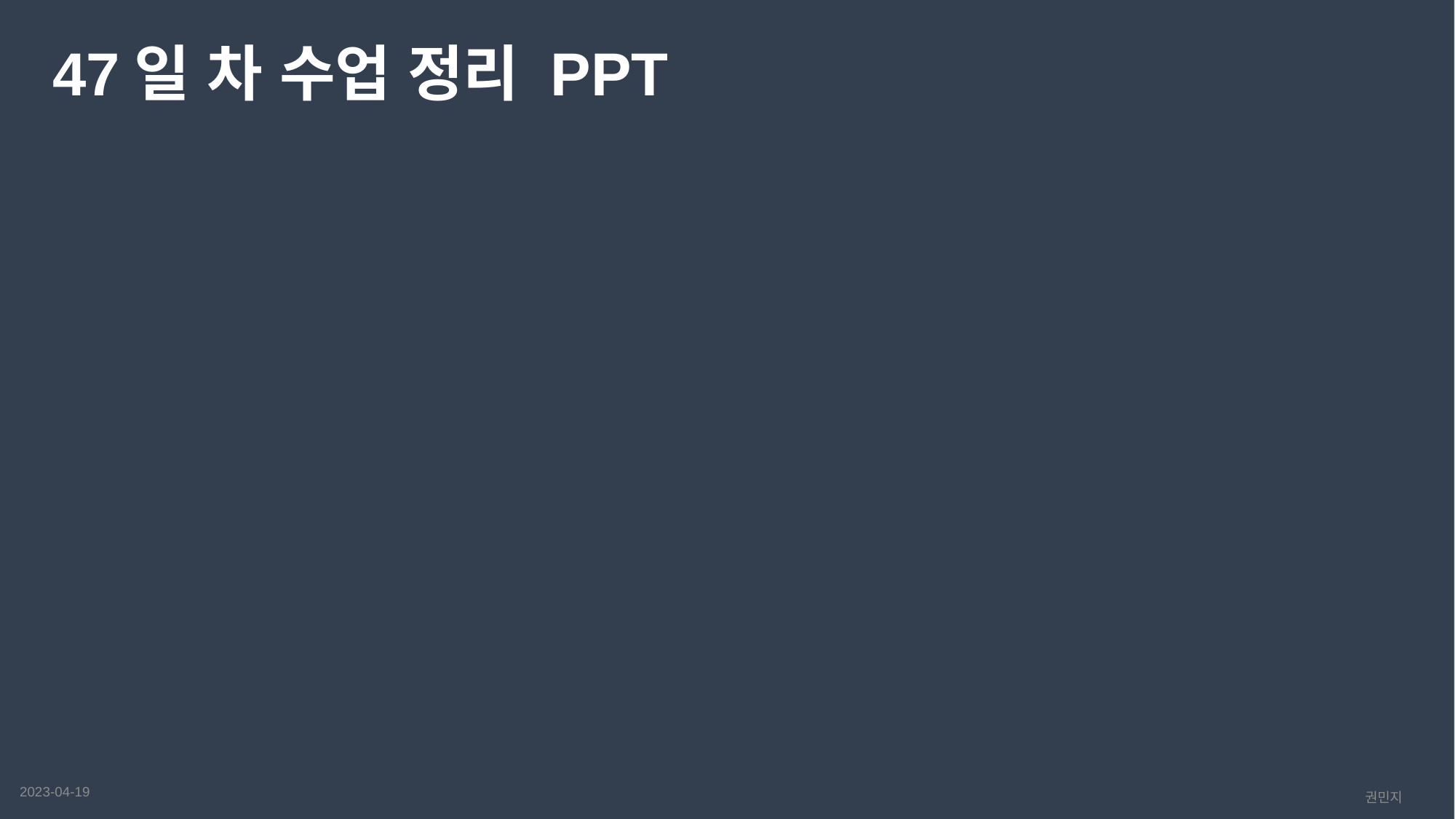

47일 차 수업 정리 PPT
2023-04-19
권민지